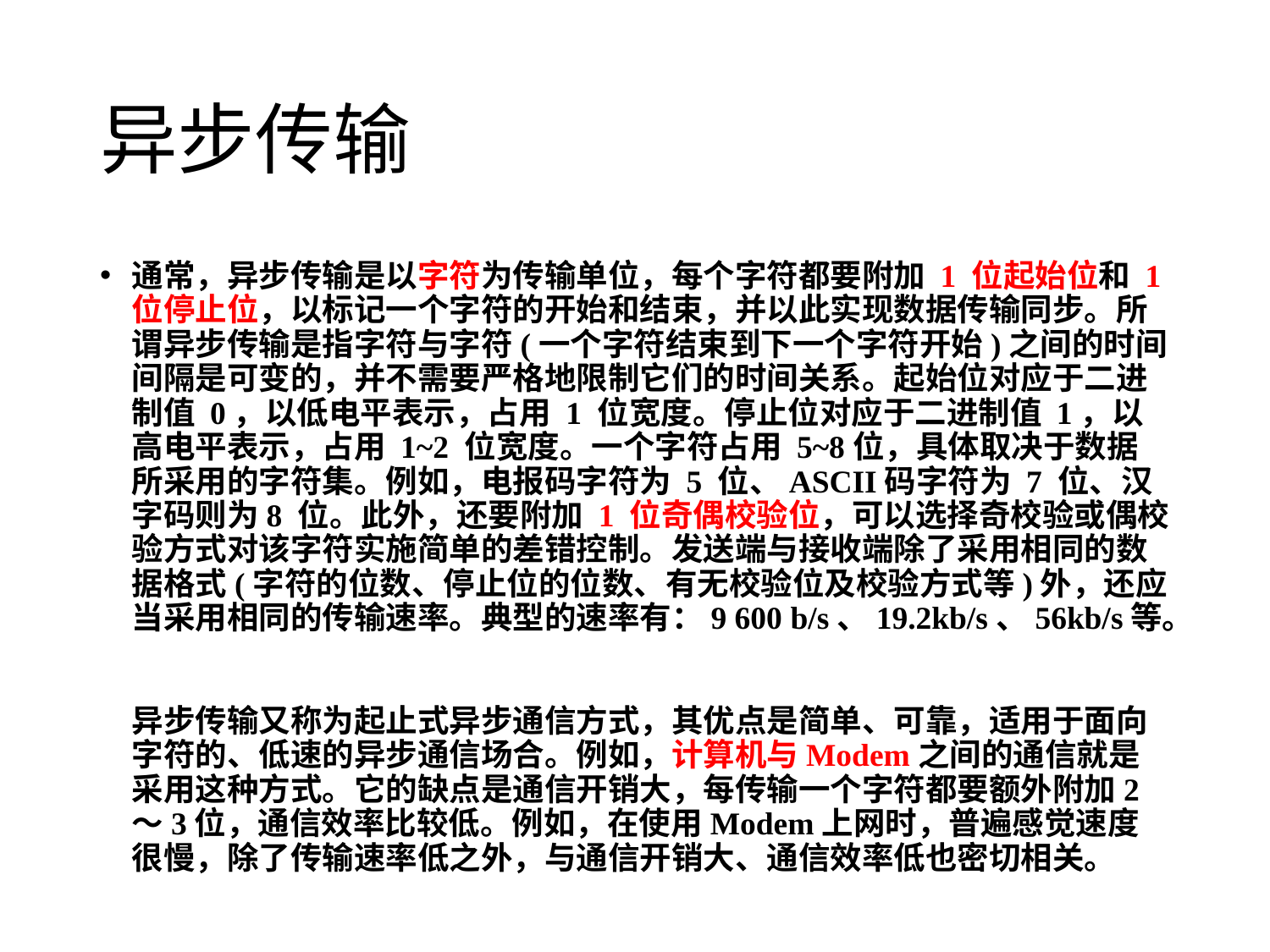

# 异步传输
通常，异步传输是以字符为传输单位，每个字符都要附加 1 位起始位和 1 位停止位，以标记一个字符的开始和结束，并以此实现数据传输同步。所谓异步传输是指字符与字符(一个字符结束到下一个字符开始)之间的时间间隔是可变的，并不需要严格地限制它们的时间关系。起始位对应于二进制值 0，以低电平表示，占用 1 位宽度。停止位对应于二进制值 1，以高电平表示，占用 1~2 位宽度。一个字符占用 5~8位，具体取决于数据所采用的字符集。例如，电报码字符为 5 位、ASCII码字符为 7 位、汉字码则为8 位。此外，还要附加 1 位奇偶校验位，可以选择奇校验或偶校验方式对该字符实施简单的差错控制。发送端与接收端除了采用相同的数据格式(字符的位数、停止位的位数、有无校验位及校验方式等)外，还应当采用相同的传输速率。典型的速率有：9 600 b/s、19.2kb/s、56kb/s等。
异步传输又称为起止式异步通信方式，其优点是简单、可靠，适用于面向字符的、低速的异步通信场合。例如，计算机与Modem之间的通信就是采用这种方式。它的缺点是通信开销大，每传输一个字符都要额外附加2～3位，通信效率比较低。例如，在使用Modem上网时，普遍感觉速度很慢，除了传输速率低之外，与通信开销大、通信效率低也密切相关。